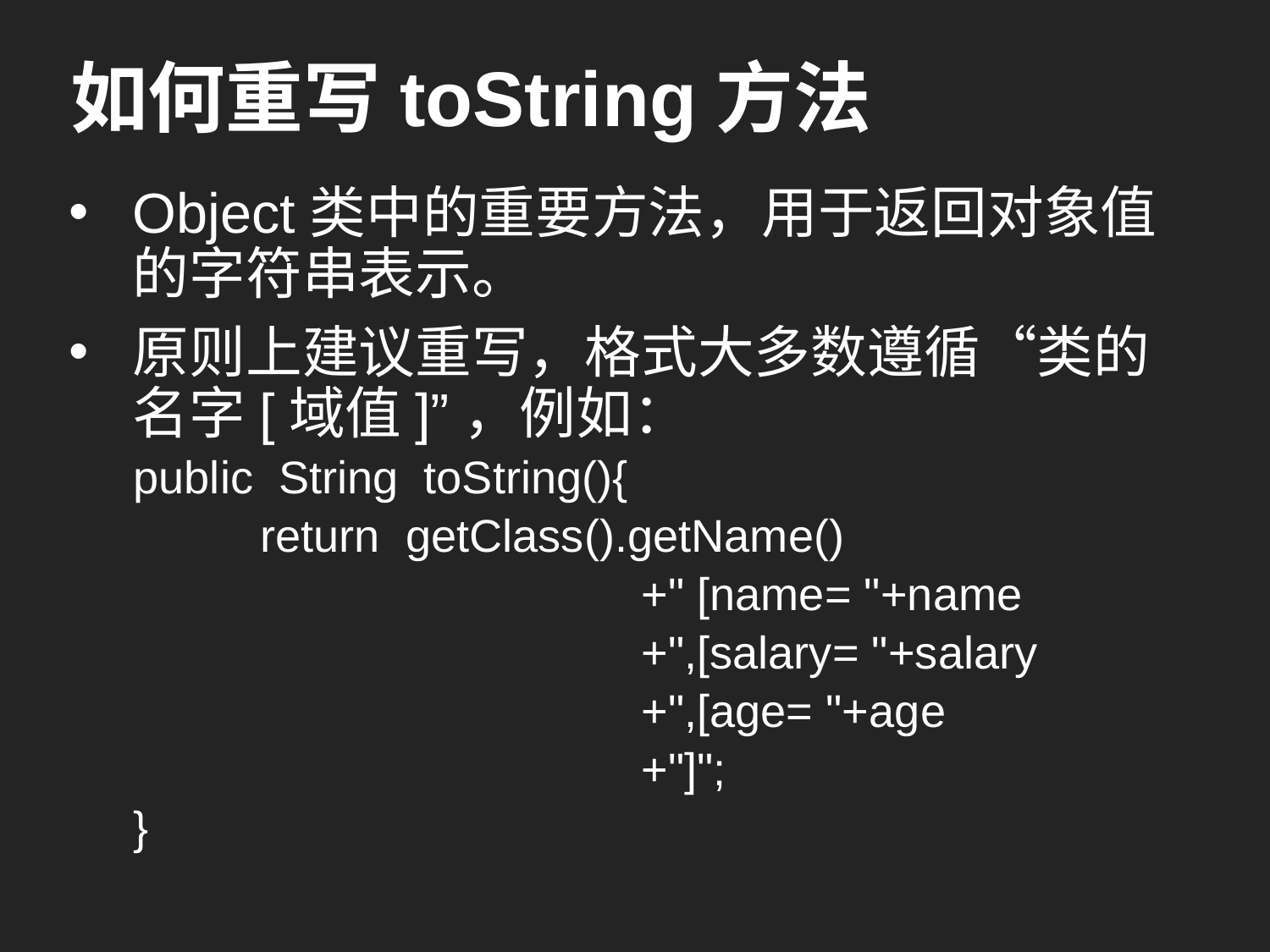

# 如何重写toString方法
Object类中的重要方法，用于返回对象值的字符串表示。
原则上建议重写，格式大多数遵循“类的名字[域值]”，例如：
public  String  toString(){
	return  getClass().getName()
				+" [name= "+name
				+",[salary= "+salary
				+",[age= "+age
				+"]";
}